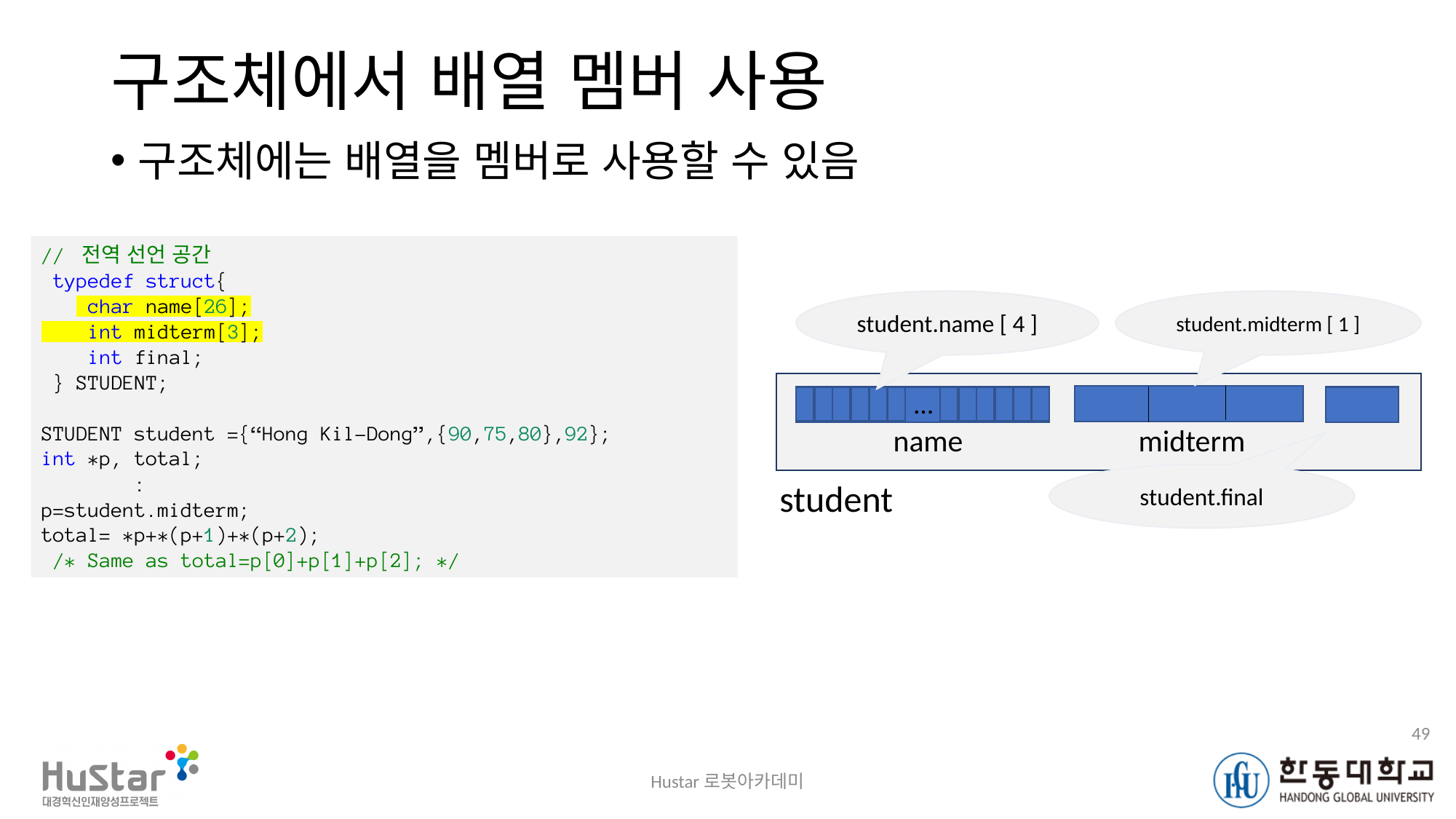

# 구조체에서 배열 멤버 사용
구조체에는 배열을 멤버로 사용할 수 있음
// 전역 선언 공간
 typedef struct{
    char name[26];
    int midterm[3];
    int final;
 } STUDENT;

STUDENT student ={“Hong Kil-Dong”,{90,75,80},92};
int *p, total;
        :
p=student.midterm;
total= *p+*(p+1)+*(p+2);
 /* Same as total=p[0]+p[1]+p[2]; */
student.name [ 4 ]
student.midterm [ 1 ]

…

name
midterm
student.final
student
49
Hustar로봇아카데미